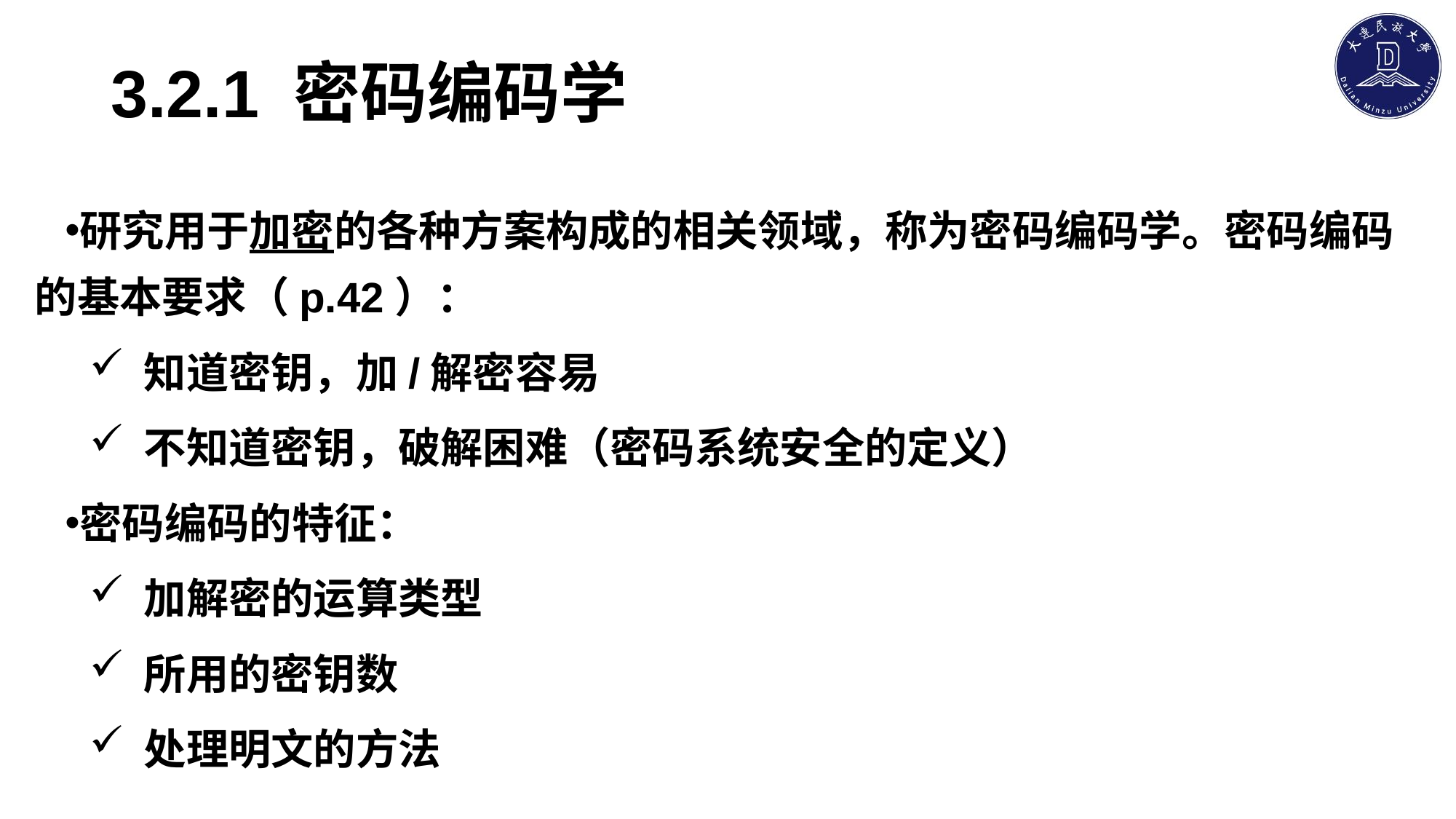

# 3.2.1 密码编码学
研究用于加密的各种方案构成的相关领域，称为密码编码学。密码编码的基本要求（p.42）：
知道密钥，加/解密容易
不知道密钥，破解困难（密码系统安全的定义）
密码编码的特征：
加解密的运算类型
所用的密钥数
处理明文的方法